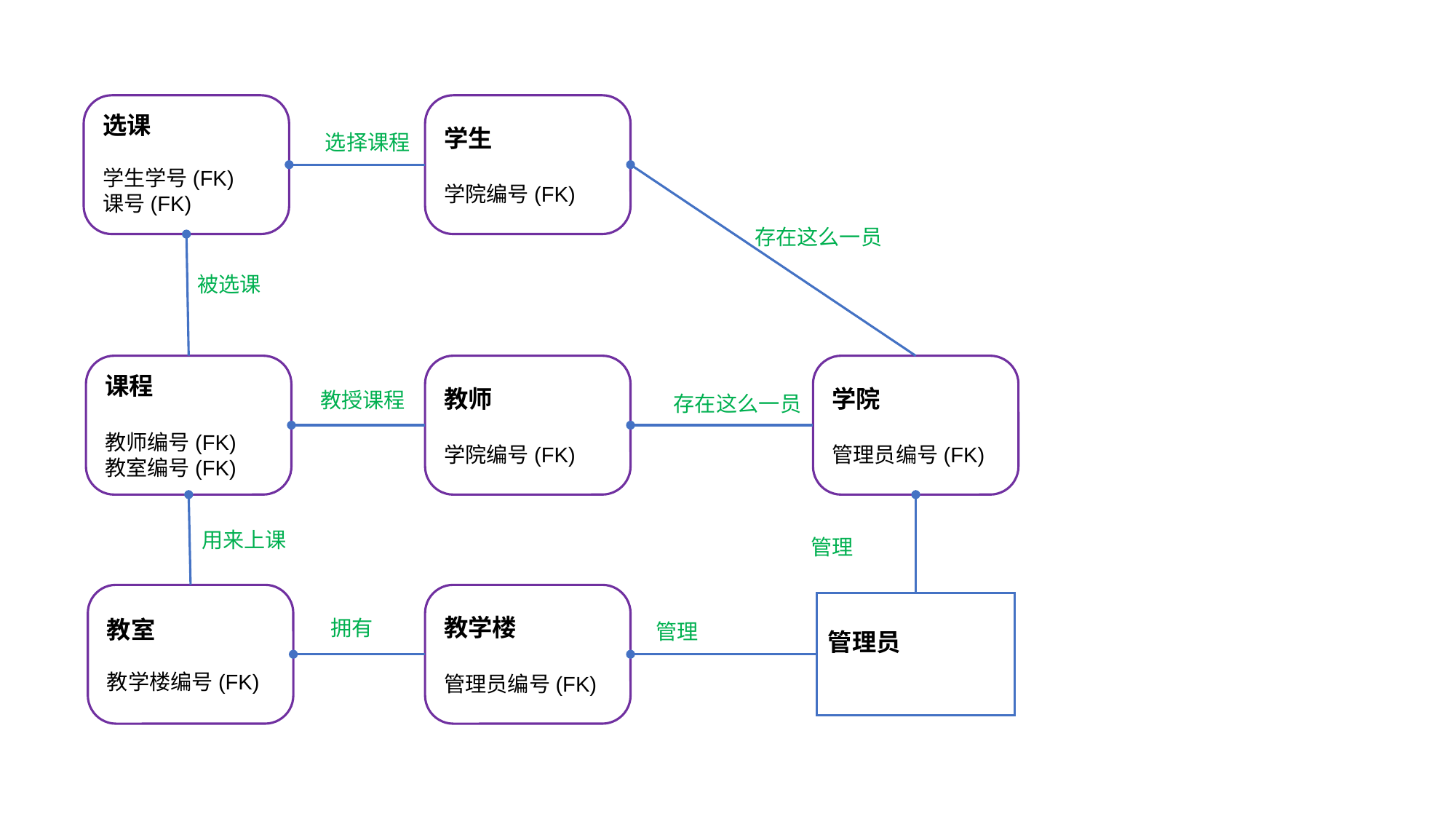

选课

学生学号(FK)
课号(FK)

学生

学院编号(FK)
选择课程
存在这么一员
被选课

课程

教师编号(FK)
教室编号(FK)

教师

学院编号(FK)
学院

管理员编号(FK)
教授课程
存在这么一员
用来上课
管理
教学楼

管理员编号(FK)
教室

教学楼编号(FK)
管理员

拥有
管理